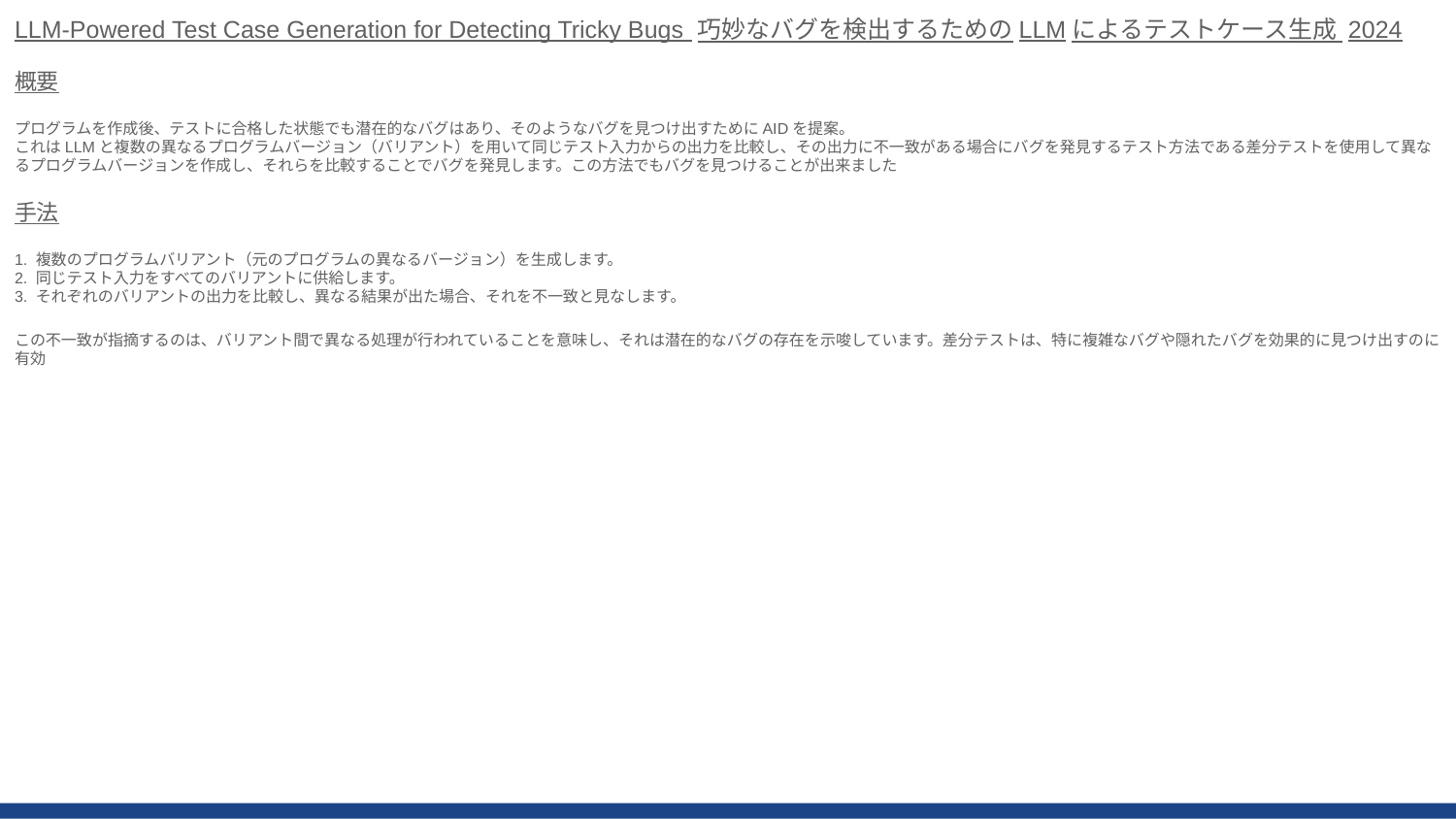

LLM-Powered Test Case Generation for Detecting Tricky Bugs 巧妙なバグを検出するためのLLMによるテストケース生成 2024
概要
プログラムを作成後、テストに合格した状態でも潜在的なバグはあり、そのようなバグを見つけ出すためにAIDを提案。
これはLLMと複数の異なるプログラムバージョン（バリアント）を用いて同じテスト入力からの出力を比較し、その出力に不一致がある場合にバグを発見するテスト方法である差分テストを使用して異なるプログラムバージョンを作成し、それらを比較することでバグを発見します。この方法でもバグを見つけることが出来ました
手法
1. 複数のプログラムバリアント（元のプログラムの異なるバージョン）を生成します。
2. 同じテスト入力をすべてのバリアントに供給します。
3. それぞれのバリアントの出力を比較し、異なる結果が出た場合、それを不一致と見なします。
この不一致が指摘するのは、バリアント間で異なる処理が行われていることを意味し、それは潜在的なバグの存在を示唆しています。差分テストは、特に複雑なバグや隠れたバグを効果的に見つけ出すのに有効